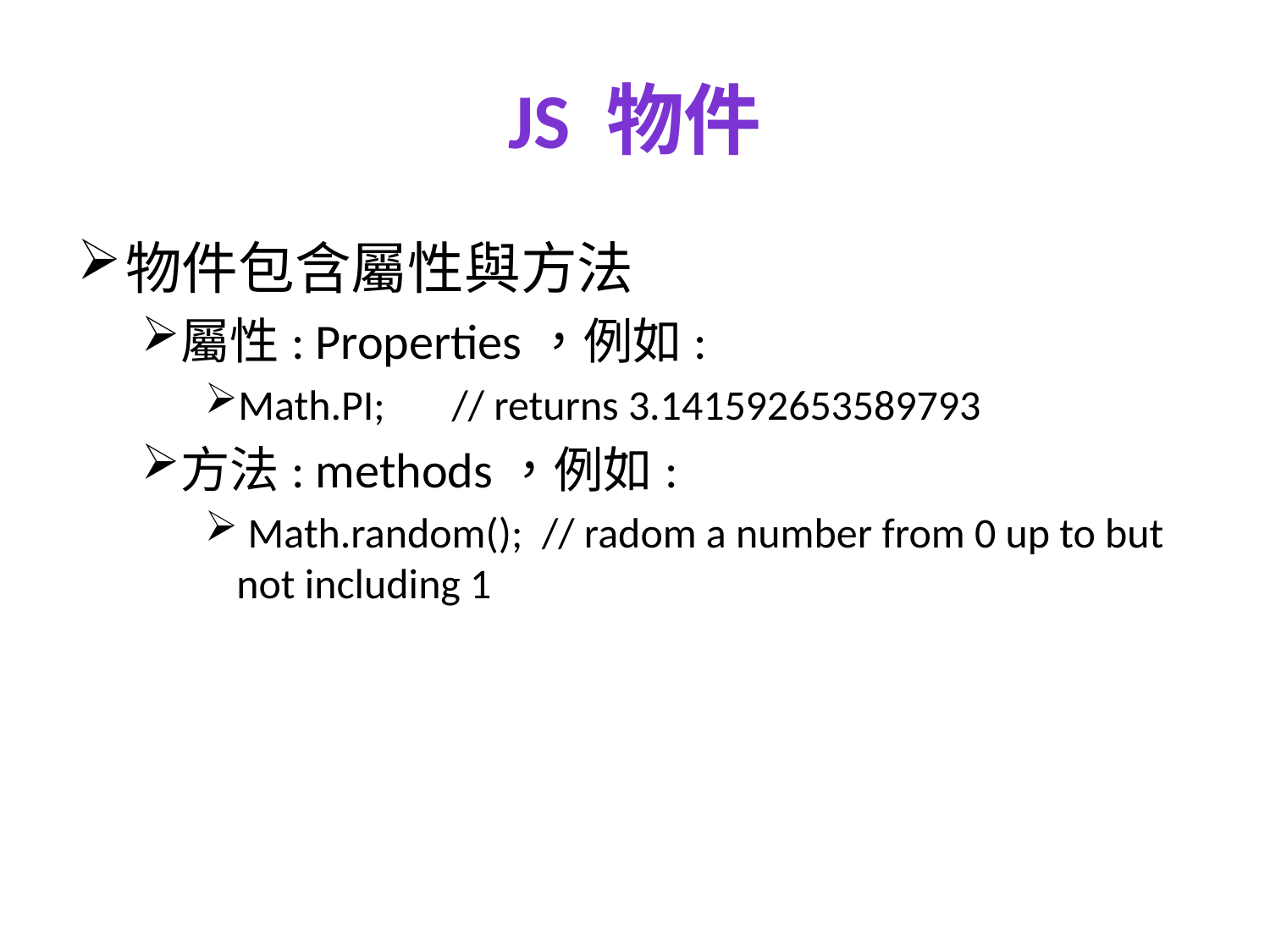

# JS 物件
物件包含屬性與方法
屬性: Properties，例如:
Math.PI;       // returns 3.141592653589793
方法: methods，例如:
 Math.random();  // radom a number from 0 up to but not including 1